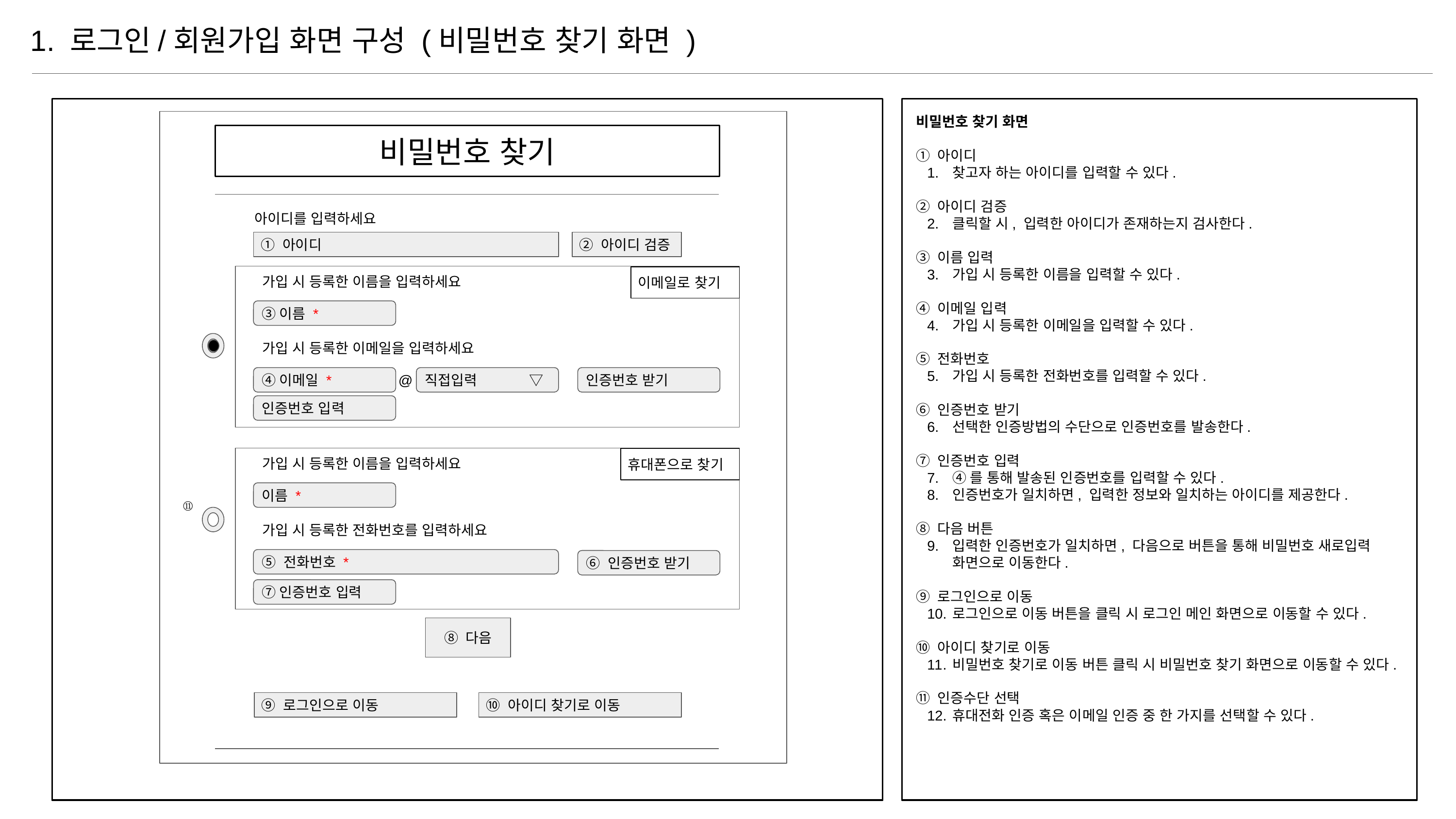

# 1. 로그인/회원가입 화면 구성 (비밀번호 찾기 화면 )

비밀번호 찾기 화면

① 아이디
찾고자 하는 아이디를 입력할 수 있다.

② 아이디 검증
클릭할 시, 입력한 아이디가 존재하는지 검사한다.

③ 이름 입력
가입 시 등록한 이름을 입력할 수 있다.

④ 이메일 입력
가입 시 등록한 이메일을 입력할 수 있다.

⑤ 전화번호
가입 시 등록한 전화번호를 입력할 수 있다.

⑥ 인증번호 받기
선택한 인증방법의 수단으로 인증번호를 발송한다.

⑦ 인증번호 입력
④를 통해 발송된 인증번호를 입력할 수 있다.
인증번호가 일치하면, 입력한 정보와 일치하는 아이디를 제공한다.

⑧ 다음 버튼
입력한 인증번호가 일치하면, 다음으로 버튼을 통해 비밀번호 새로입력 화면으로 이동한다.

⑨ 로그인으로 이동
로그인으로 이동 버튼을 클릭 시 로그인 메인 화면으로 이동할 수 있다.

⑩ 아이디 찾기로 이동
비밀번호 찾기로 이동 버튼 클릭 시 비밀번호 찾기 화면으로 이동할 수 있다.

⑪ 인증수단 선택
휴대전화 인증 혹은 이메일 인증 중 한 가지를 선택할 수 있다.

비밀번호 찾기
아이디를 입력하세요
① 아이디
② 아이디 검증

가입 시 등록한 이름을 입력하세요

이메일로 찾기
③이름 *
가입 시 등록한 이메일을 입력하세요

@
④이메일 *
직접입력             ▽
인증번호 받기
인증번호 입력
가입 시 등록한 이름을 입력하세요

휴대폰으로 찾기
이름 *
⑪

가입 시 등록한 전화번호를 입력하세요
⑤ 전화번호 *
⑥ 인증번호 받기
⑦인증번호 입력
⑧ 다음
⑨ 로그인으로 이동
⑩ 아이디 찾기로 이동